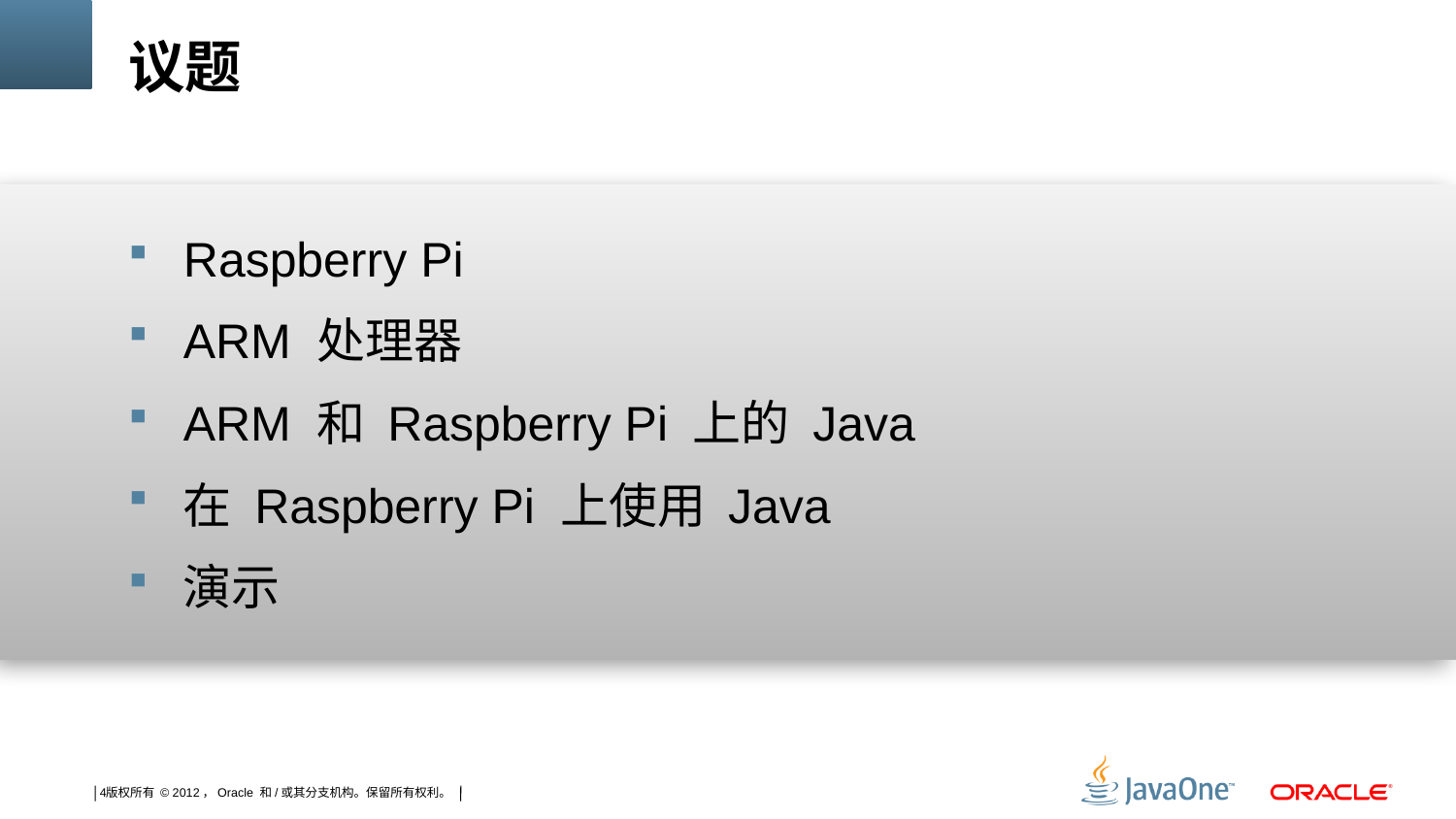

# 议题
Raspberry Pi
ARM 处理器
ARM 和 Raspberry Pi 上的 Java
在 Raspberry Pi 上使用 Java
演示